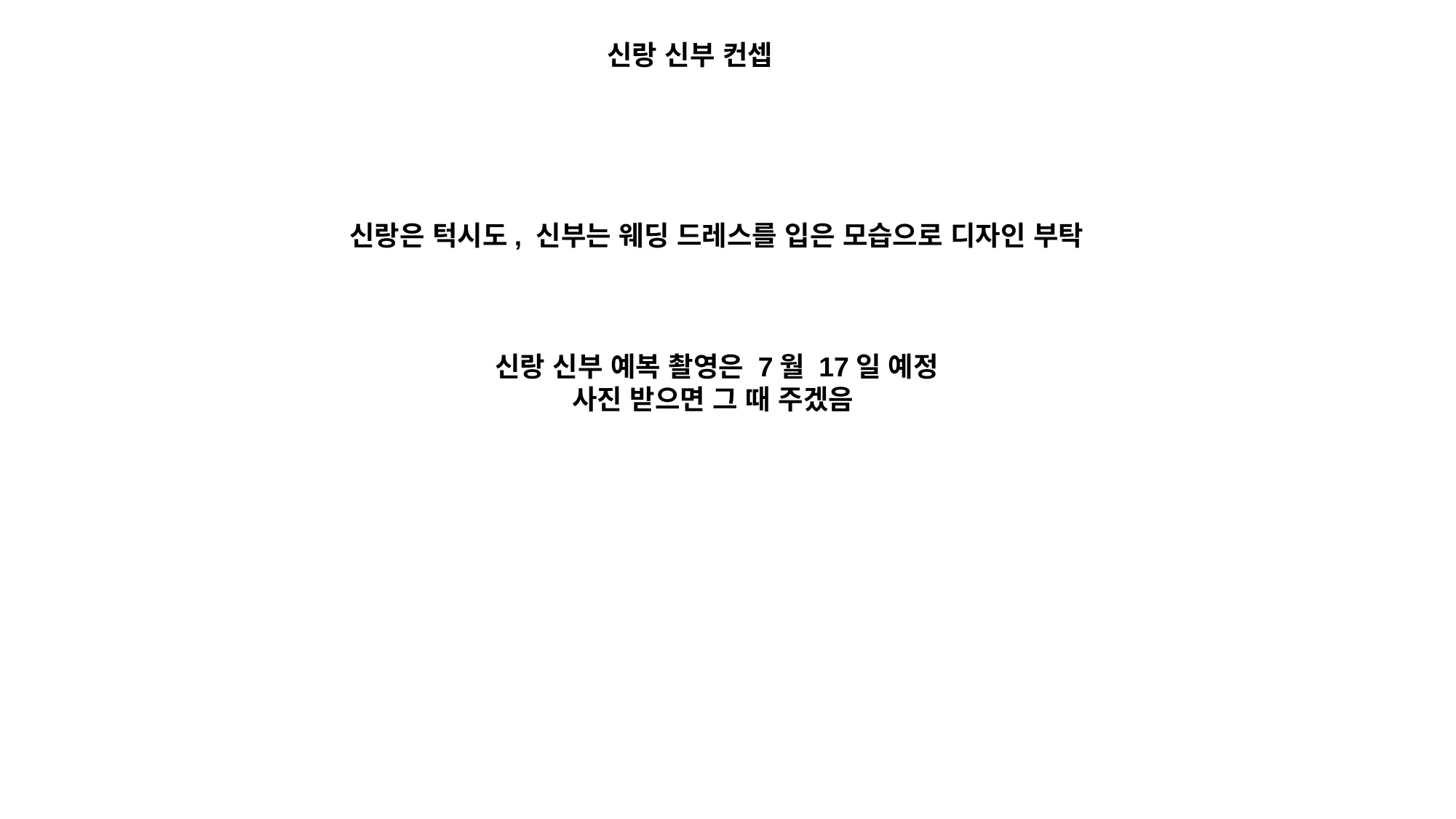

신랑 신부 컨셉
신랑은 턱시도, 신부는 웨딩 드레스를 입은 모습으로 디자인 부탁

신랑 신부 예복 촬영은 7월 17일 예정
사진 받으면 그 때 주겠음